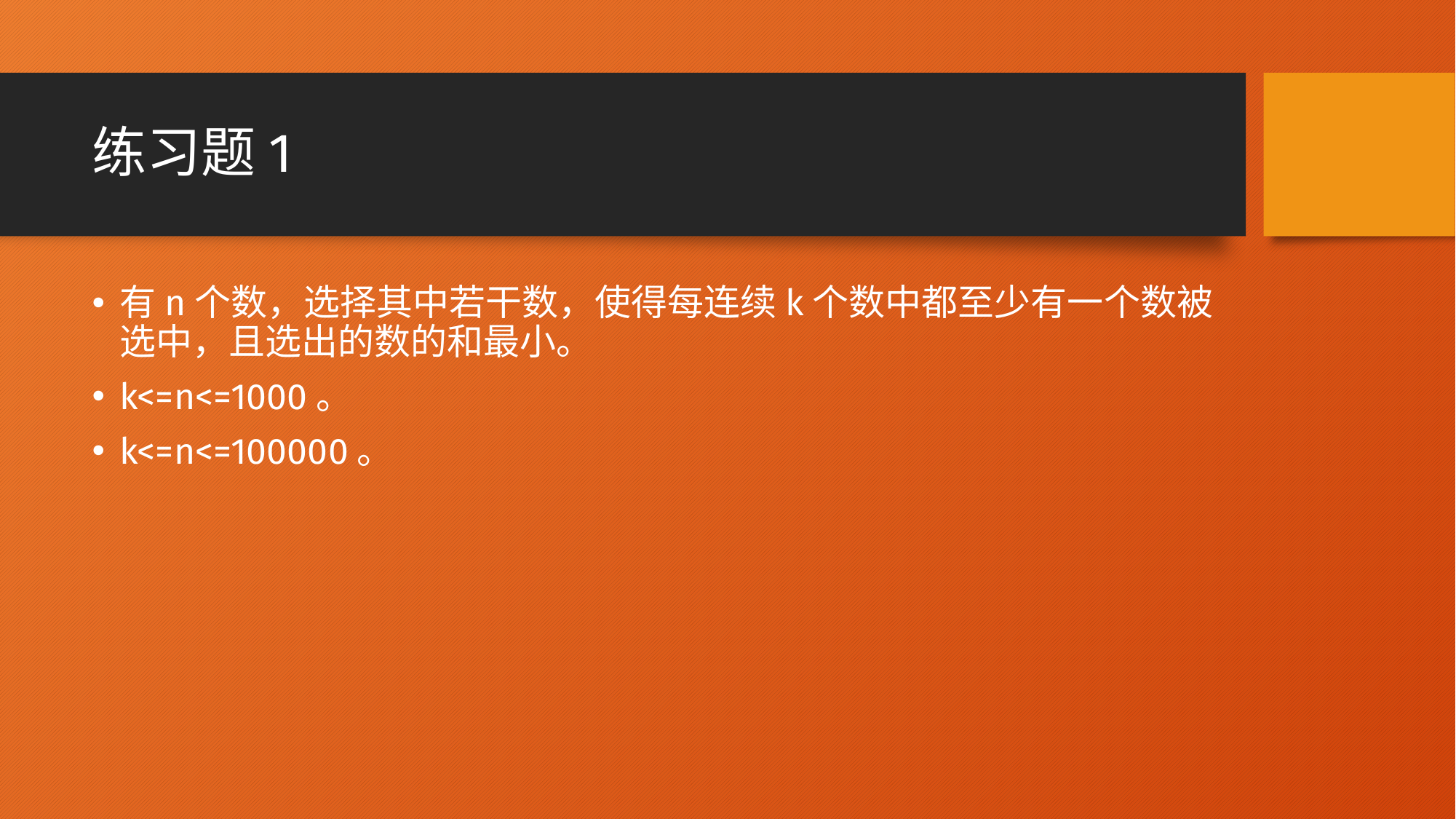

# 练习题1
有n个数，选择其中若干数，使得每连续k个数中都至少有一个数被选中，且选出的数的和最小。
k<=n<=1000。
k<=n<=100000。